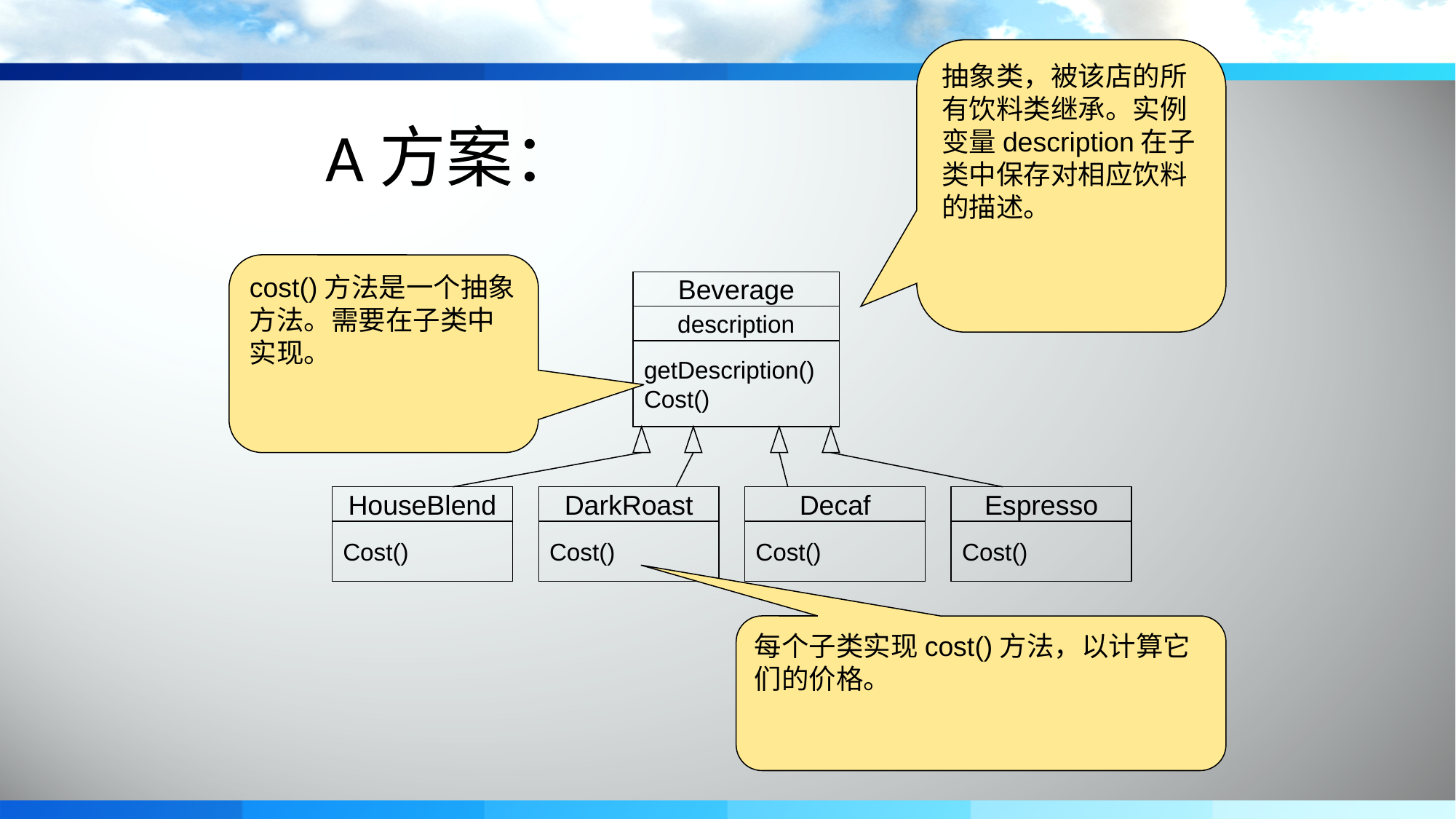

抽象类，被该店的所有饮料类继承。实例变量description在子类中保存对相应饮料的描述。
# A方案：
cost()方法是一个抽象方法。需要在子类中实现。
Beverage
description
getDescription()
Cost()

HouseBlend
Cost()
DarkRoast
Cost()
Decaf
Cost()
Espresso
Cost()
每个子类实现cost()方法，以计算它们的价格。